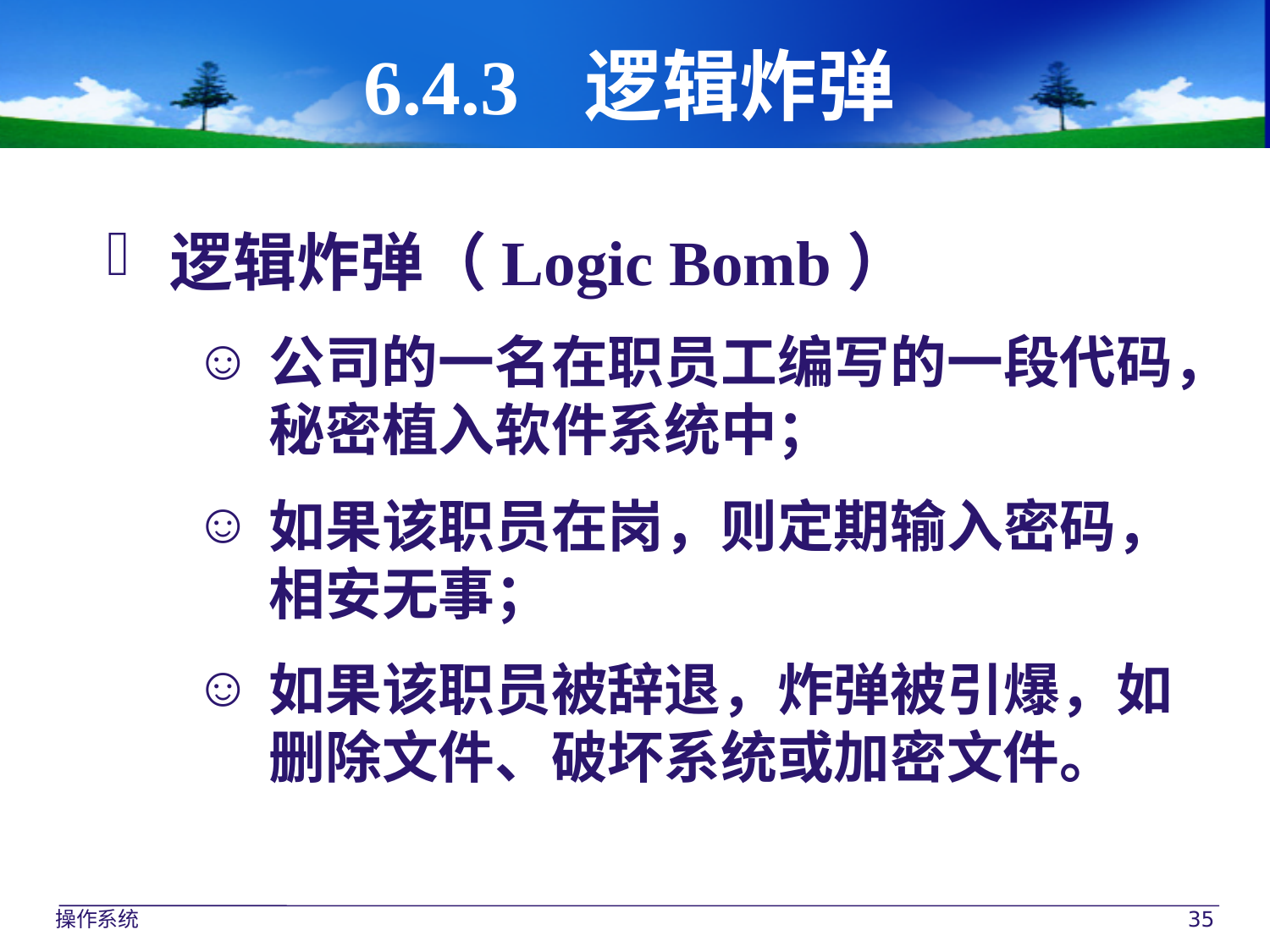

# 6.4.3 逻辑炸弹
逻辑炸弹（Logic Bomb）
公司的一名在职员工编写的一段代码，秘密植入软件系统中；
如果该职员在岗，则定期输入密码，相安无事；
如果该职员被辞退，炸弹被引爆，如删除文件、破坏系统或加密文件。
操作系统
35